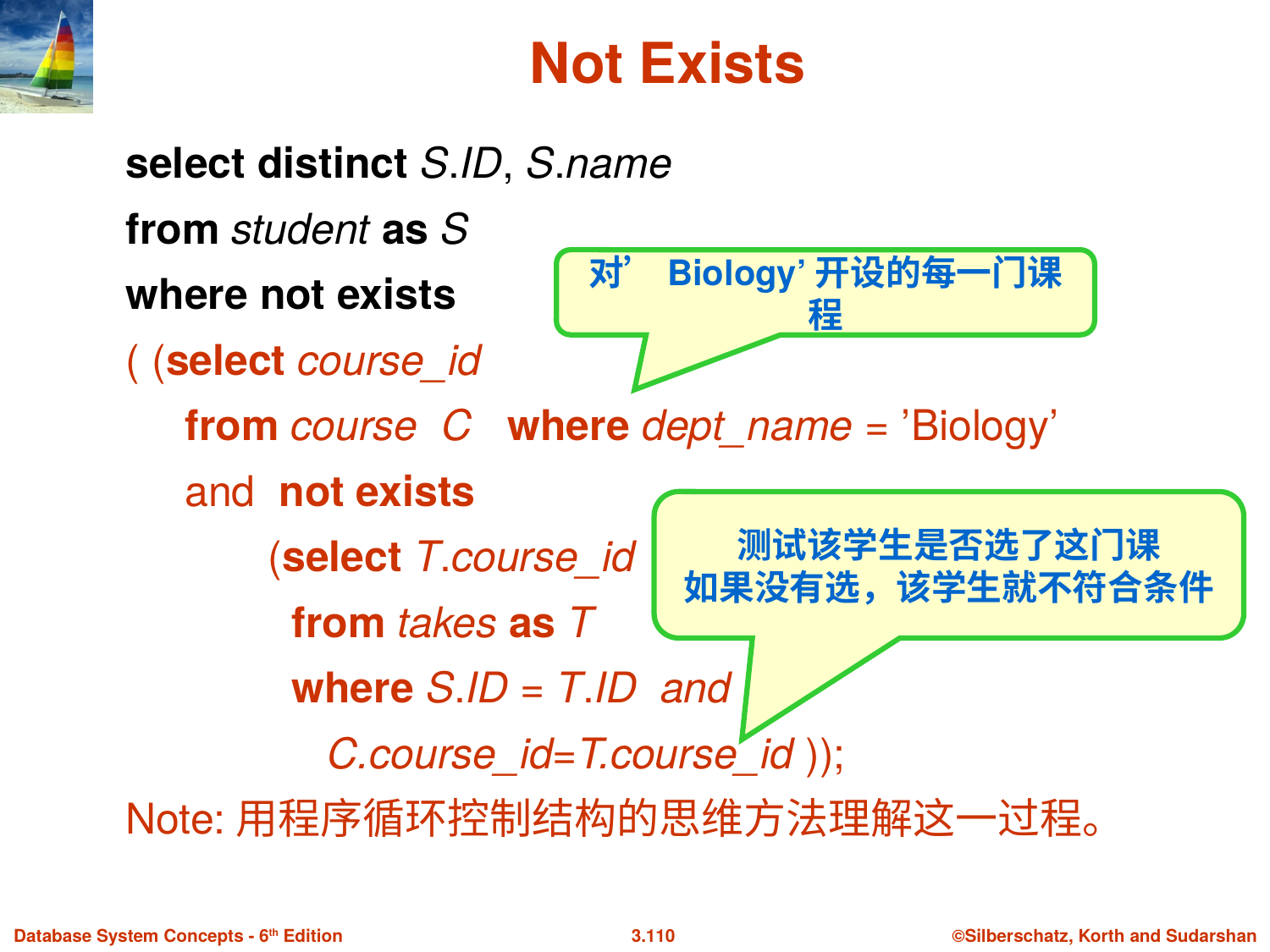

# Not Exists
select distinct S.ID, S.name
from student as S
where not exists
( (select course_id
     from course  C   where dept_name = ’Biology’
     and  not exists
            (select T.course_id
              from takes as T
              where S.ID = T.ID  and
                 C.course_id=T.course_id ));
Note:用程序循环控制结构的思维方法理解这一过程。
对’Biology’开设的每一门课程
测试该学生是否选了这门课
如果没有选，该学生就不符合条件